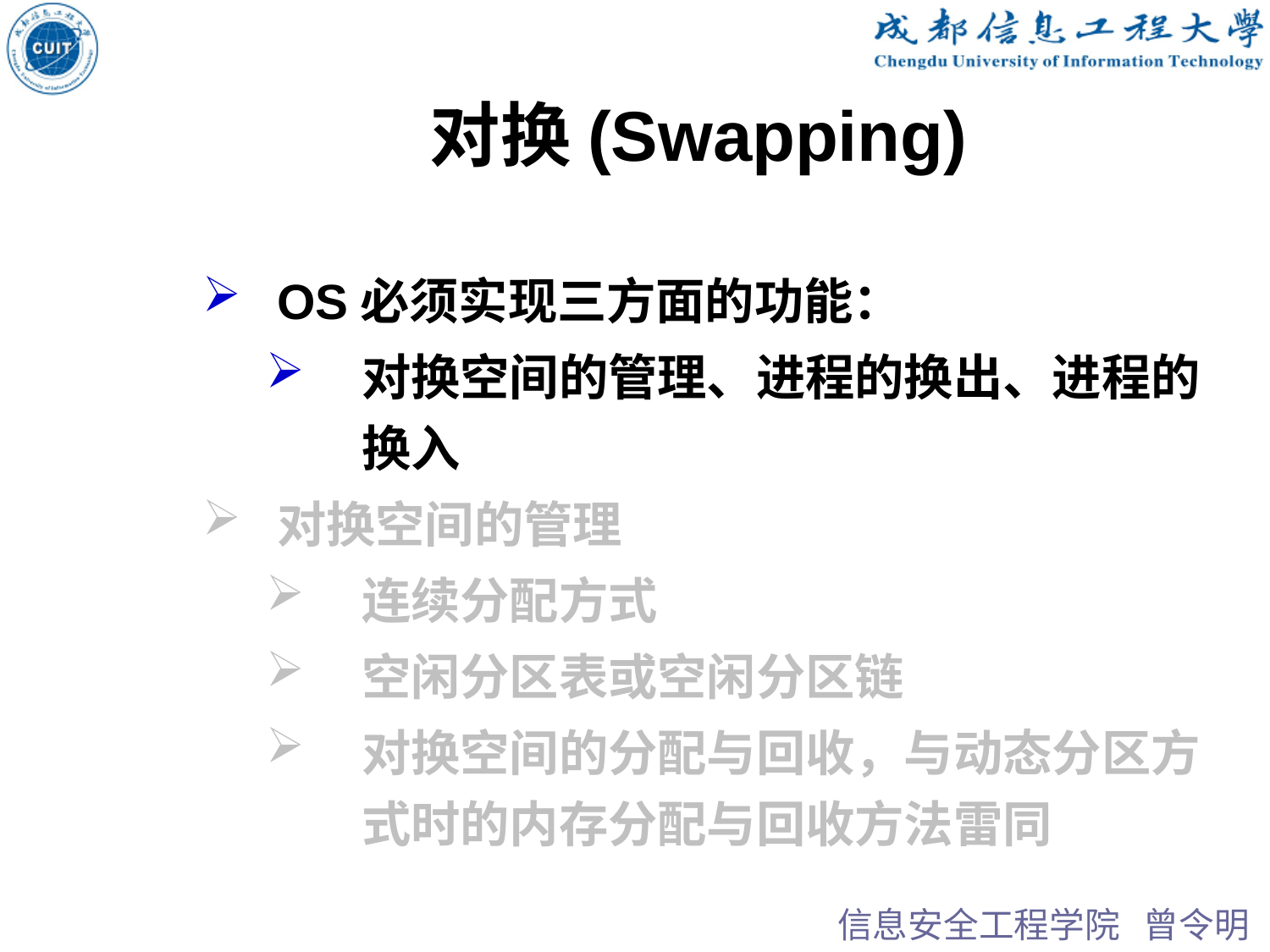

对换(Swapping)

OS必须实现三方面的功能：
对换空间的管理、进程的换出、进程的换入
对换空间的管理
连续分配方式
空闲分区表或空闲分区链
对换空间的分配与回收，与动态分区方式时的内存分配与回收方法雷同